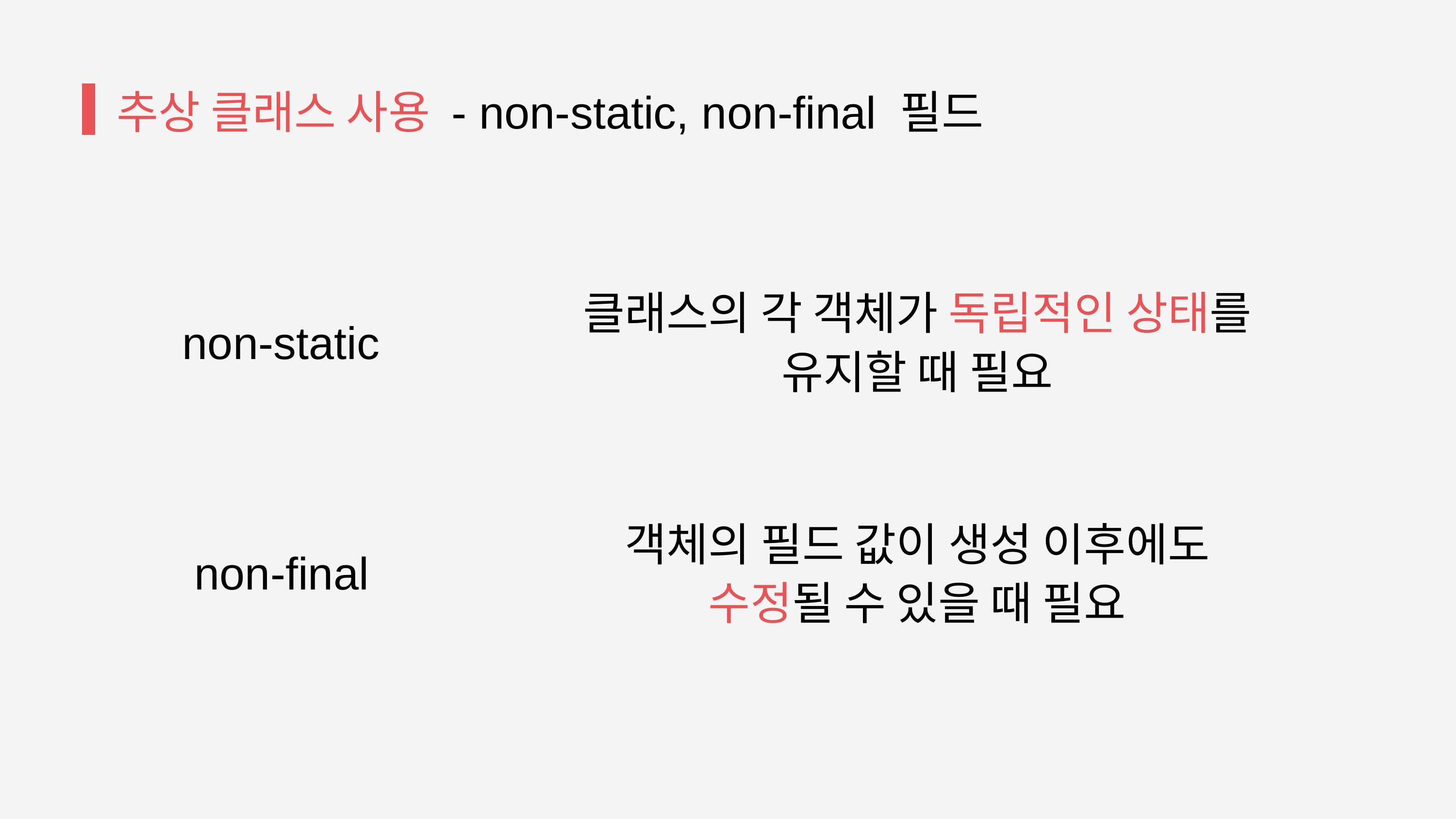

추상 클래스 사용 - non-static, non-final 필드

클래스의 각 객체가 독립적인 상태를 유지할 때 필요
non-static
객체의 필드 값이 생성 이후에도 수정될 수 있을 때 필요
non-final